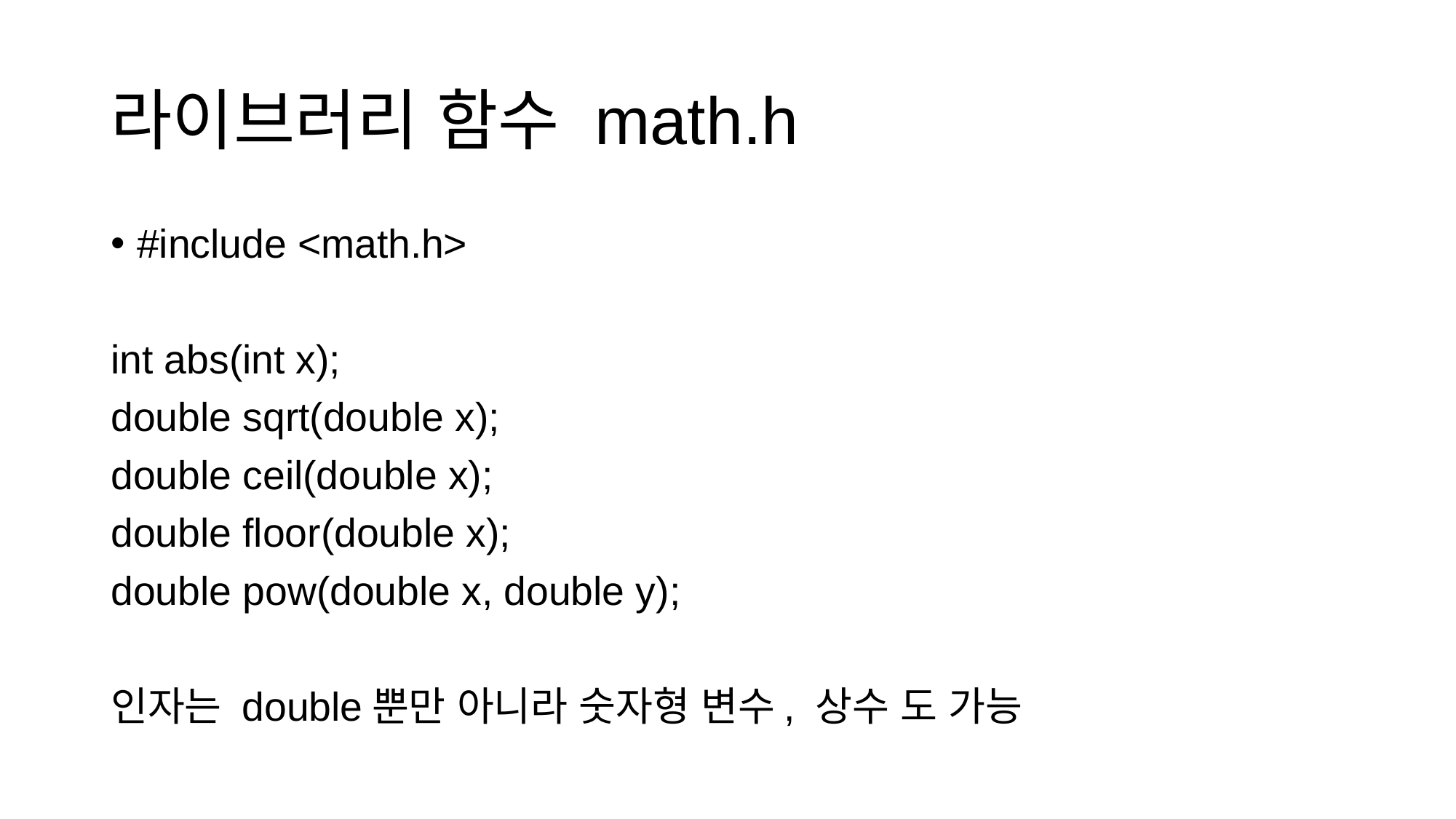

# 라이브러리 함수 math.h
#include <math.h>

int abs(int x);
double sqrt(double x);
double ceil(double x);
double floor(double x);
double pow(double x, double y);

인자는 double뿐만 아니라 숫자형 변수, 상수 도 가능